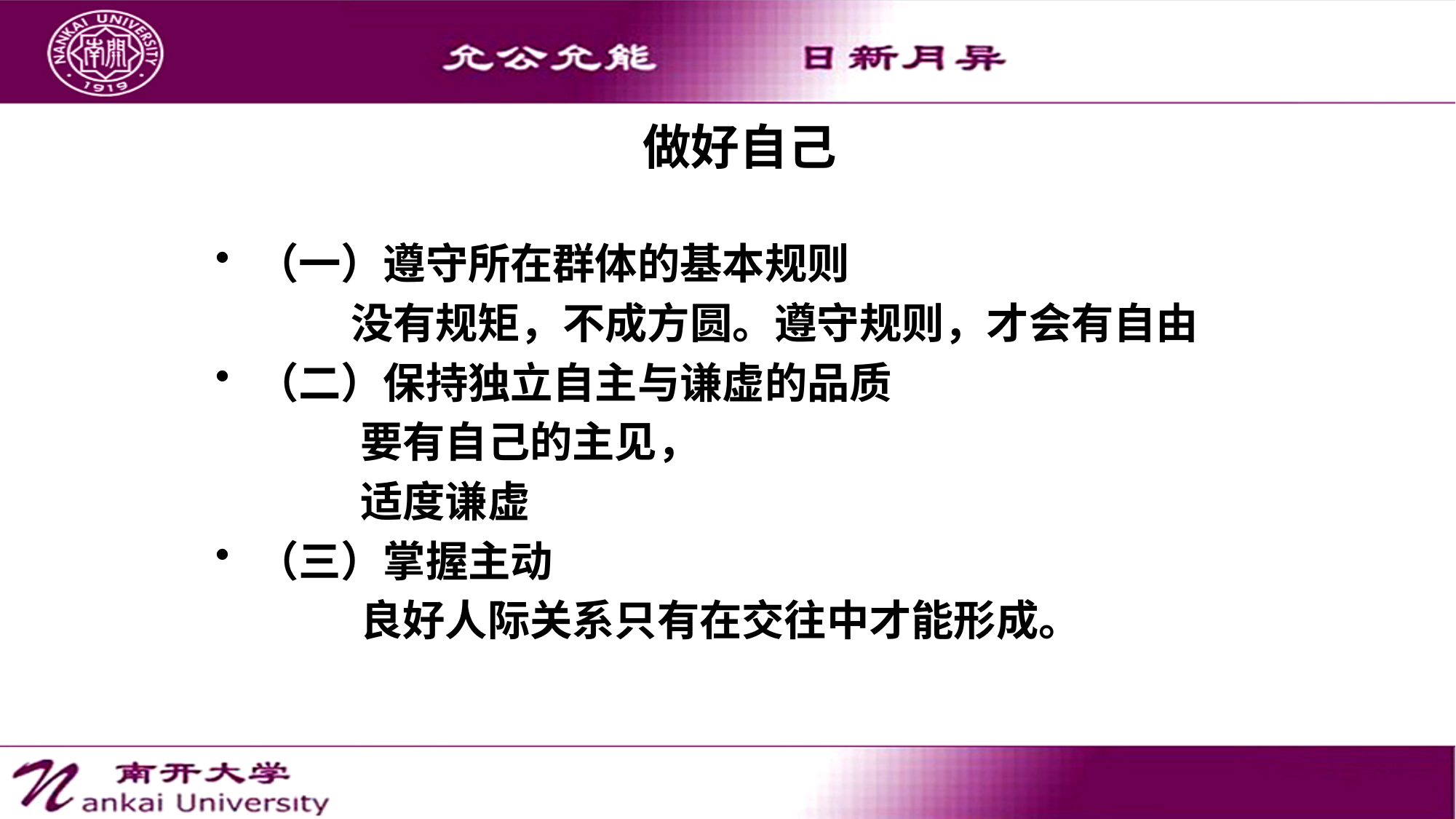

# 做好自己

（一）遵守所在群体的基本规则
             没有规矩，不成方圆。遵守规则，才会有自由
（二）保持独立自主与谦虚的品质
              要有自己的主见，
              适度谦虚
（三）掌握主动
              良好人际关系只有在交往中才能形成。